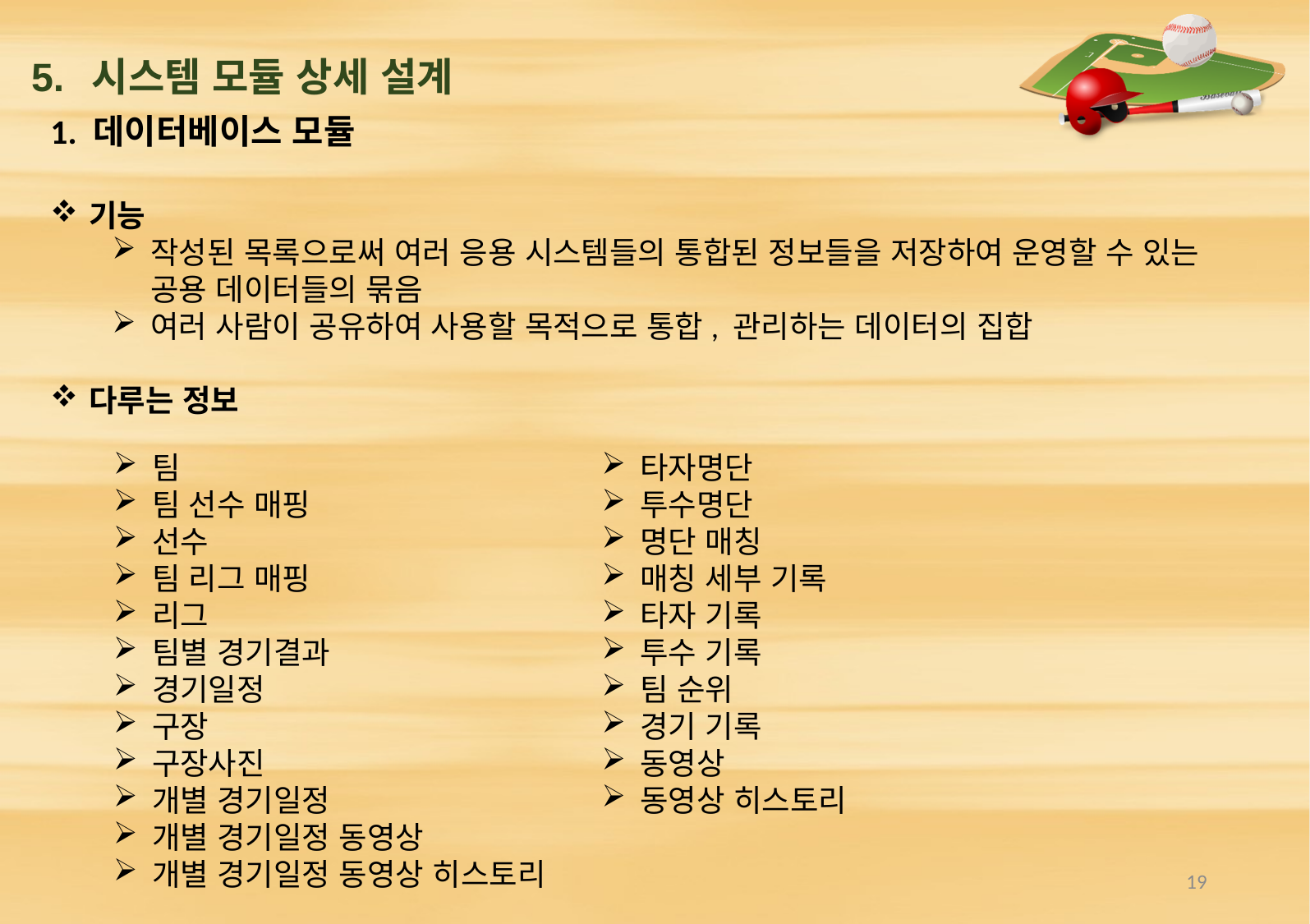

5. 시스템 모듈 상세 설계
1. 데이터베이스 모듈
기능
작성된 목록으로써 여러 응용 시스템들의 통합된 정보들을 저장하여 운영할 수 있는 공용 데이터들의 묶음
여러 사람이 공유하여 사용할 목적으로 통합, 관리하는 데이터의 집합
다루는 정보

팀
팀 선수 매핑
선수
팀 리그 매핑
리그
팀별 경기결과
경기일정
구장
구장사진
개별 경기일정
개별 경기일정 동영상
개별 경기일정 동영상 히스토리
타자명단
투수명단
명단 매칭
매칭 세부 기록
타자 기록
투수 기록
팀 순위
경기 기록
동영상
동영상 히스토리
19